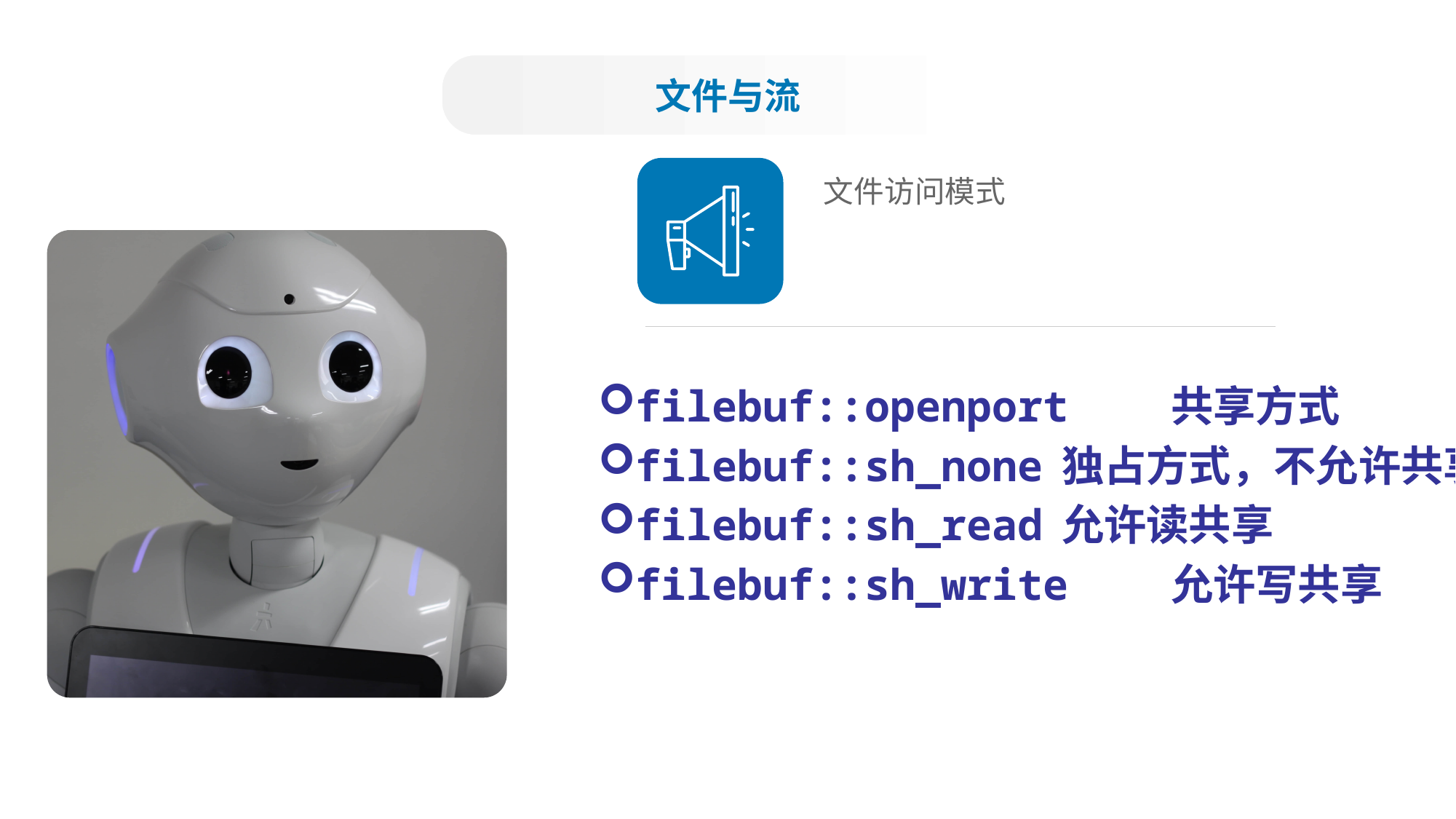

文件与流

文件访问模式

filebuf::openport	共享方式
filebuf::sh_none	独占方式，不允许共享
filebuf::sh_read	允许读共享
filebuf::sh_write	允许写共享